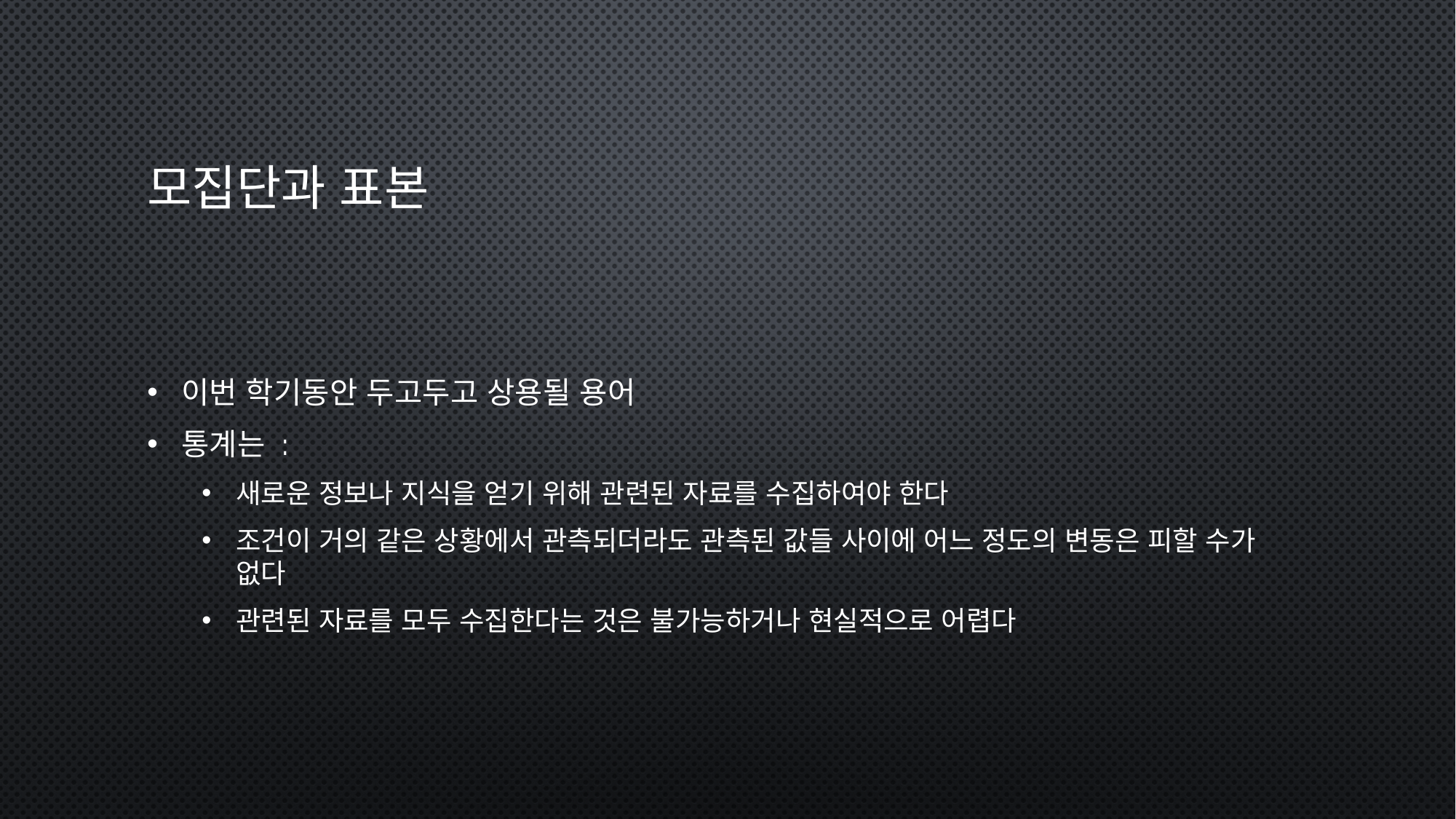

# 모집단과 표본
이번 학기동안 두고두고 상용될 용어
통계는 :
새로운 정보나 지식을 얻기 위해 관련된 자료를 수집하여야 한다
조건이 거의 같은 상황에서 관측되더라도 관측된 값들 사이에 어느 정도의 변동은 피할 수가 없다
관련된 자료를 모두 수집한다는 것은 불가능하거나 현실적으로 어렵다